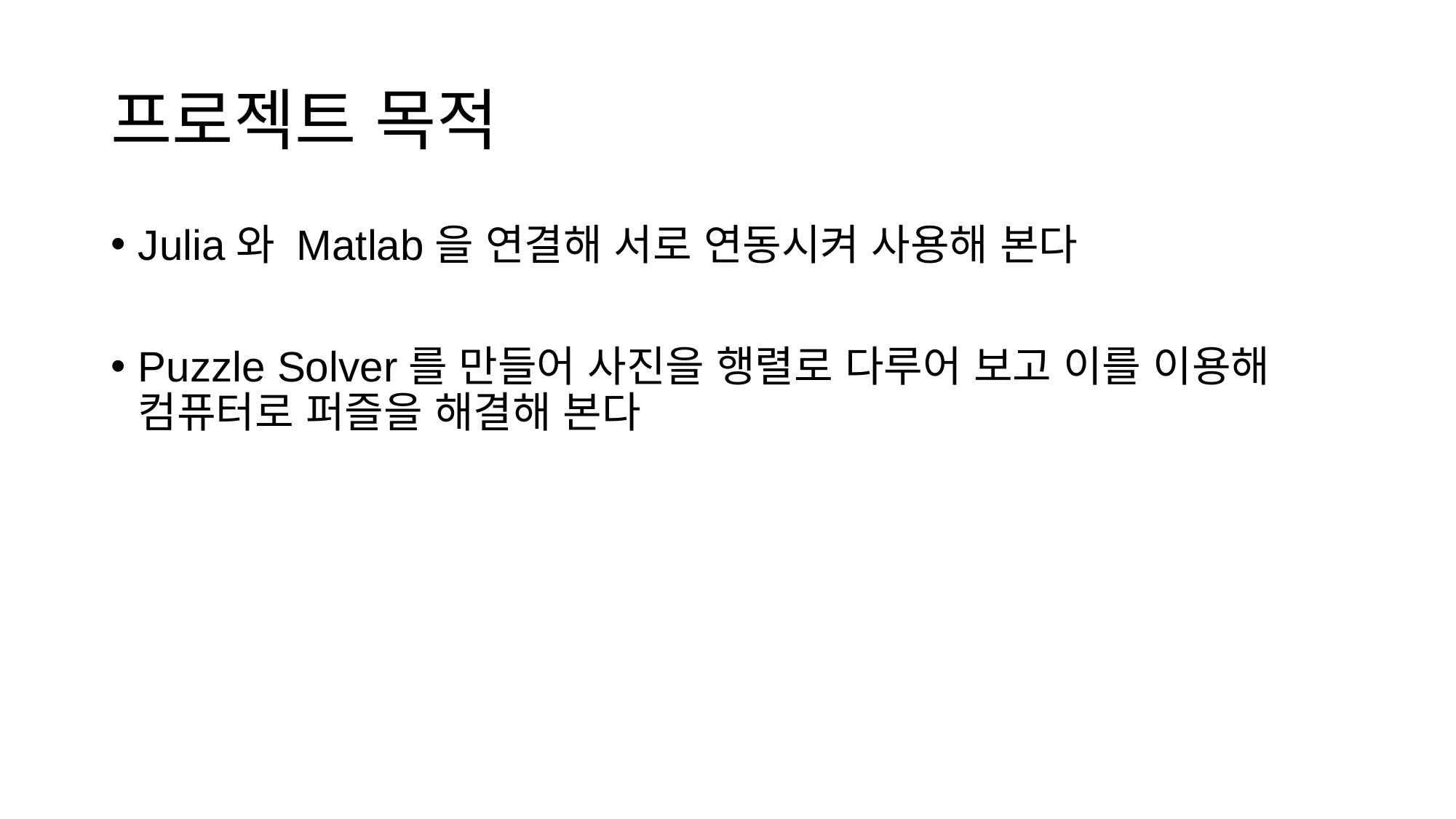

# 프로젝트 목적
Julia와 Matlab을 연결해 서로 연동시켜 사용해 본다

Puzzle Solver를 만들어 사진을 행렬로 다루어 보고 이를 이용해 컴퓨터로 퍼즐을 해결해 본다